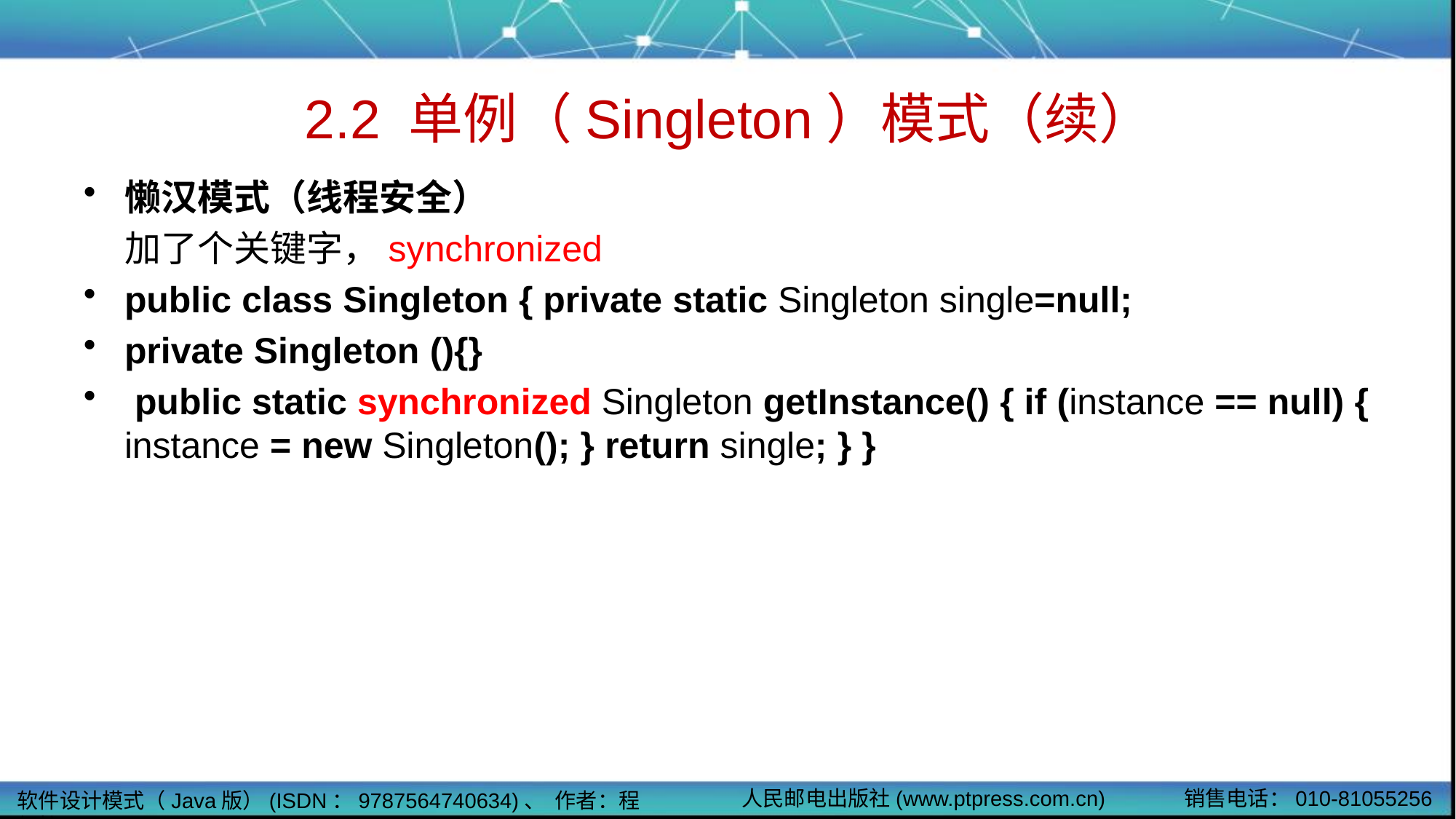

# 2.2 单例（Singleton）模式（续）
懒汉模式（线程安全）
    加了个关键字，synchronized
public class Singleton { private static Singleton single=null;
private Singleton (){}
 public static synchronized Singleton getInstance() { if (instance == null) { instance = new Singleton(); } return single; } }

人民邮电出版社(www.ptpress.com.cn)
销售电话：010-81055256
软件设计模式（Java版）(ISDN：9787564740634)、  作者：程细柱